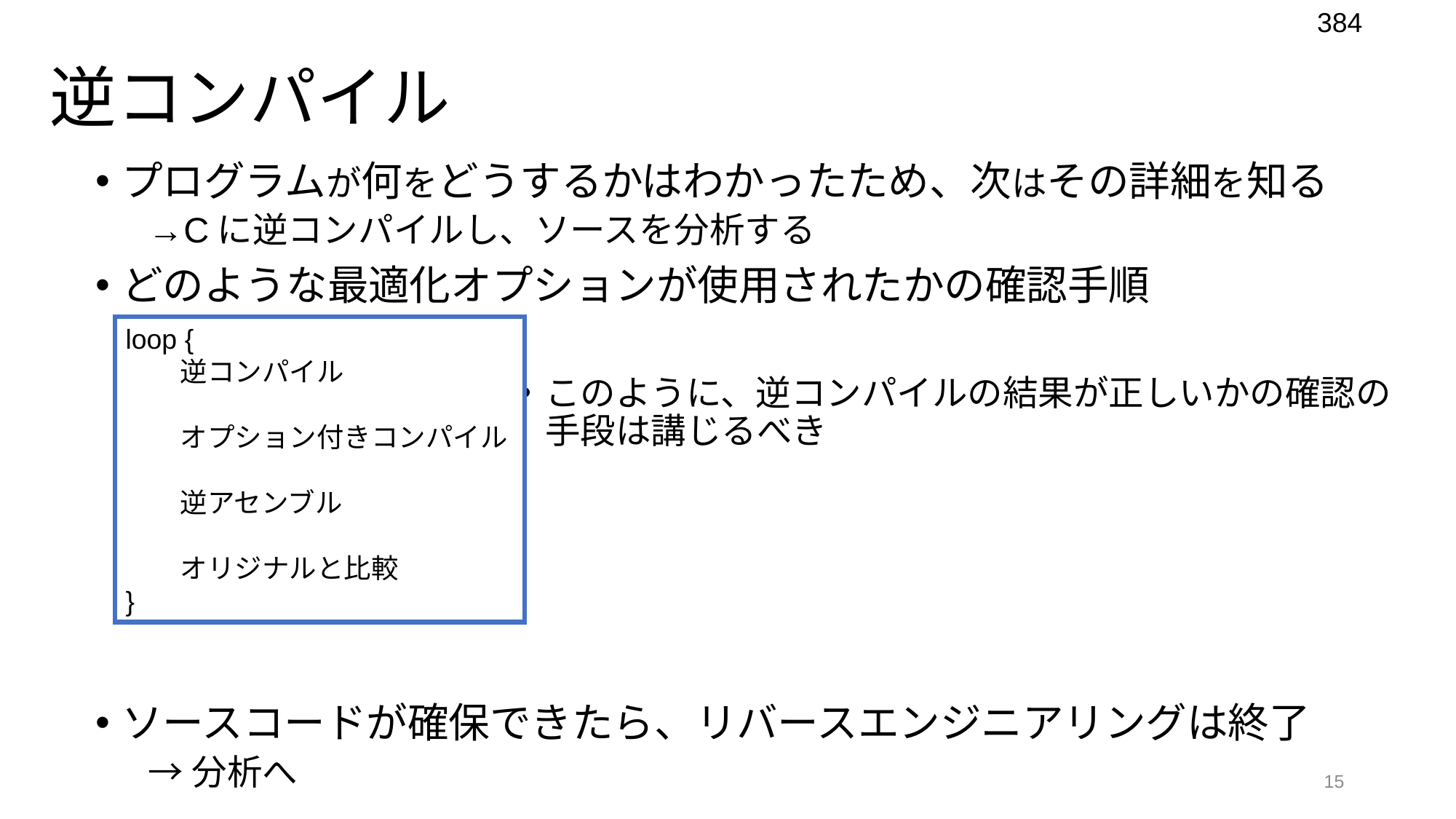

384
# 逆コンパイル
プログラムが何をどうするかはわかったため、次はその詳細を知る
→Cに逆コンパイルし、ソースを分析する
どのような最適化オプションが使用されたかの確認手順

このように、逆コンパイルの結果が正しいかの確認の手段は講じるべき

ソースコードが確保できたら、リバースエンジニアリングは終了
→分析へ
loop {
　　逆コンパイル

　　オプション付きコンパイル

　　逆アセンブル

　　オリジナルと比較
}
15